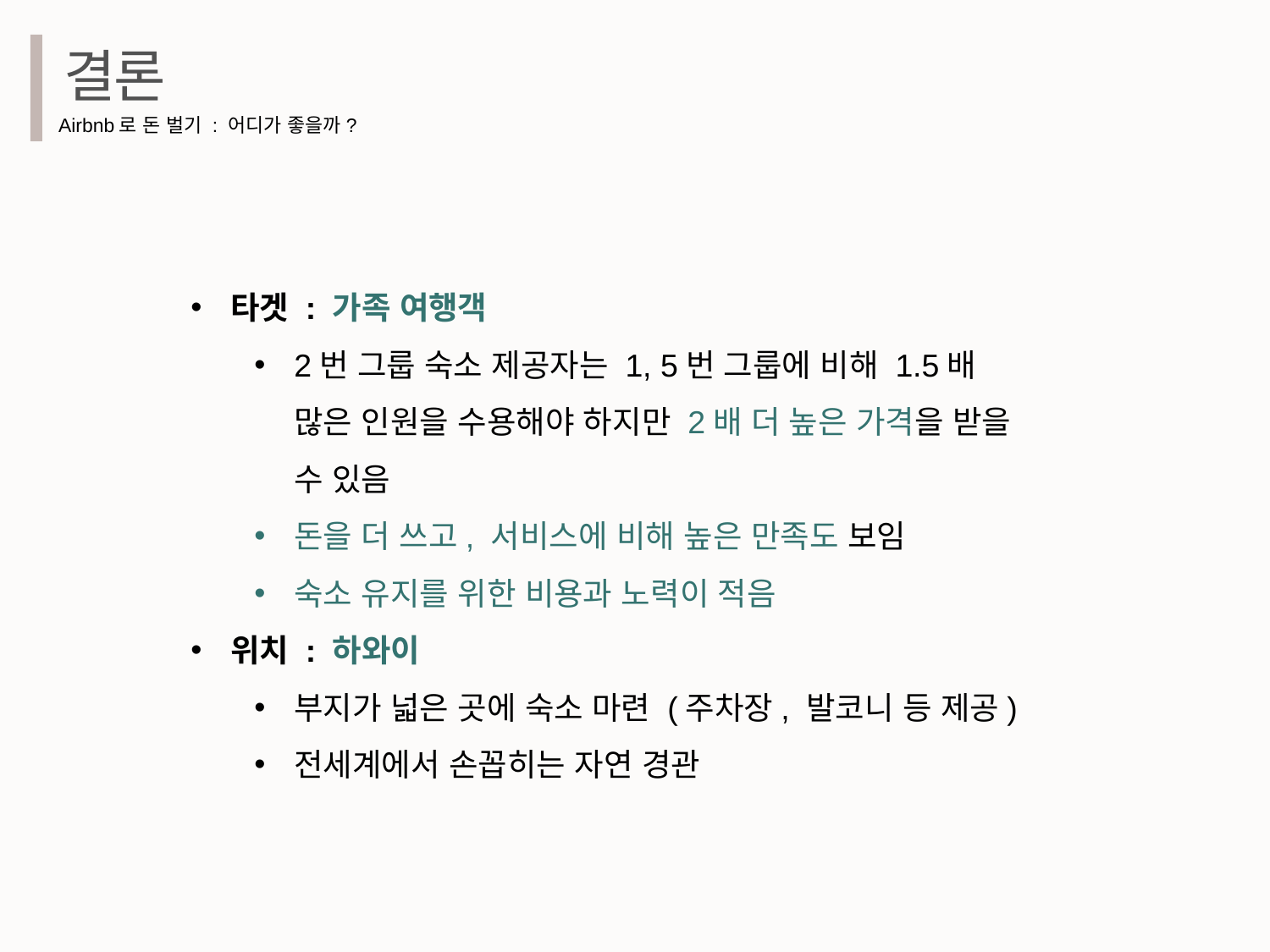

결론
Airbnb로 돈 벌기 : 어디가 좋을까?
타겟 : 가족 여행객
2번 그룹 숙소 제공자는 1, 5번 그룹에 비해 1.5배 많은 인원을 수용해야 하지만 2배 더 높은 가격을 받을 수 있음
돈을 더 쓰고, 서비스에 비해 높은 만족도 보임
숙소 유지를 위한 비용과 노력이 적음
위치 : 하와이
부지가 넓은 곳에 숙소 마련 (주차장, 발코니 등 제공)
전세계에서 손꼽히는 자연 경관